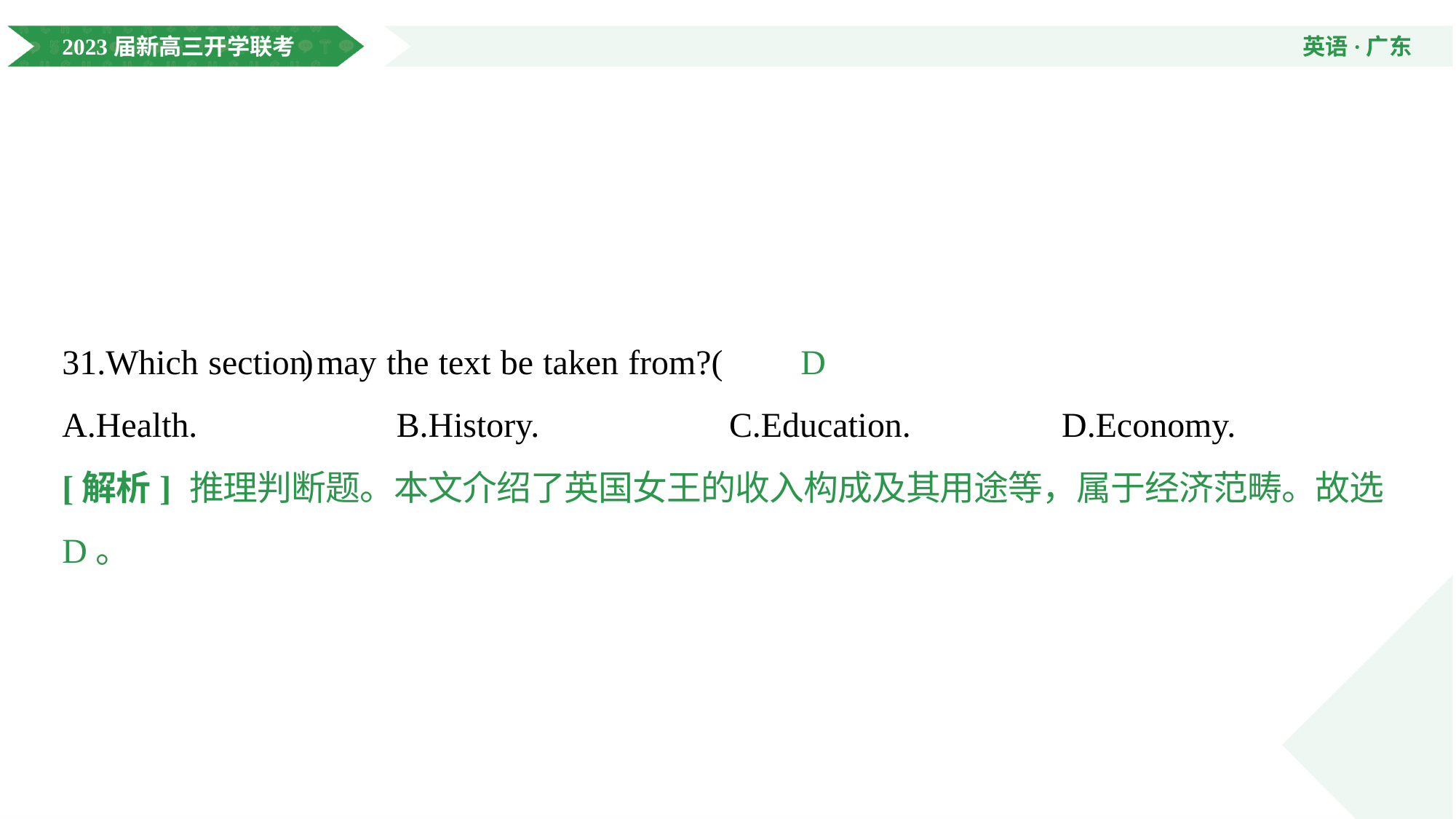

31.Which section may the text be taken from?( @21@   )
A.Health.	B.History.	C.Education.	D.Economy.
D
[解析] 推理判断题。本文介绍了英国女王的收入构成及其用途等，属于经济范畴。故选D。